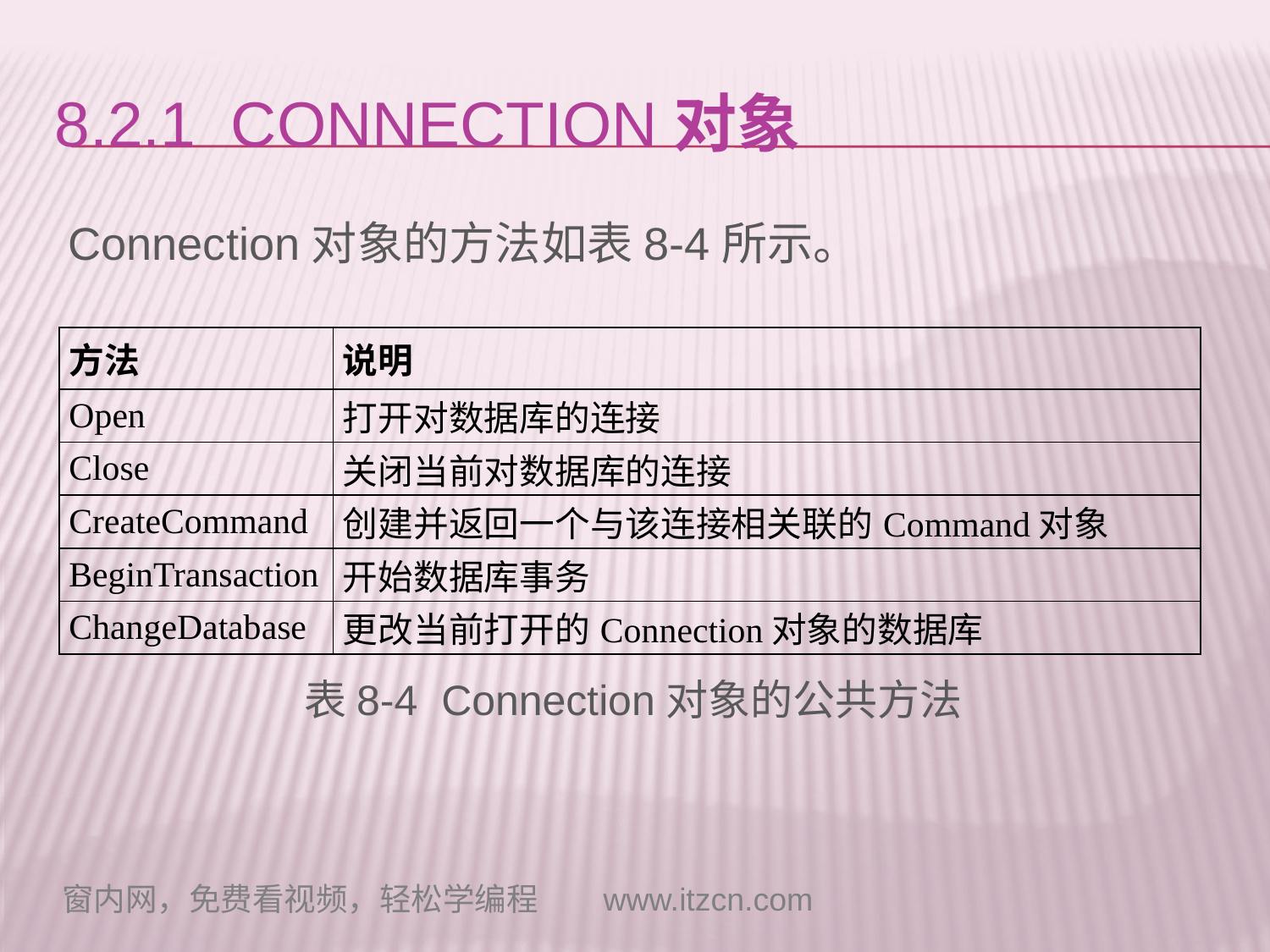

# 8.2.1  Connection对象
  Connection对象的方法如表8-4所示。

表8-4  Connection对象的公共方法

| 方法 | 说明 |
| --- | --- |
| Open | 打开对数据库的连接 |
| Close | 关闭当前对数据库的连接 |
| CreateCommand | 创建并返回一个与该连接相关联的Command对象 |
| BeginTransaction | 开始数据库事务 |
| ChangeDatabase | 更改当前打开的Connection对象的数据库 |